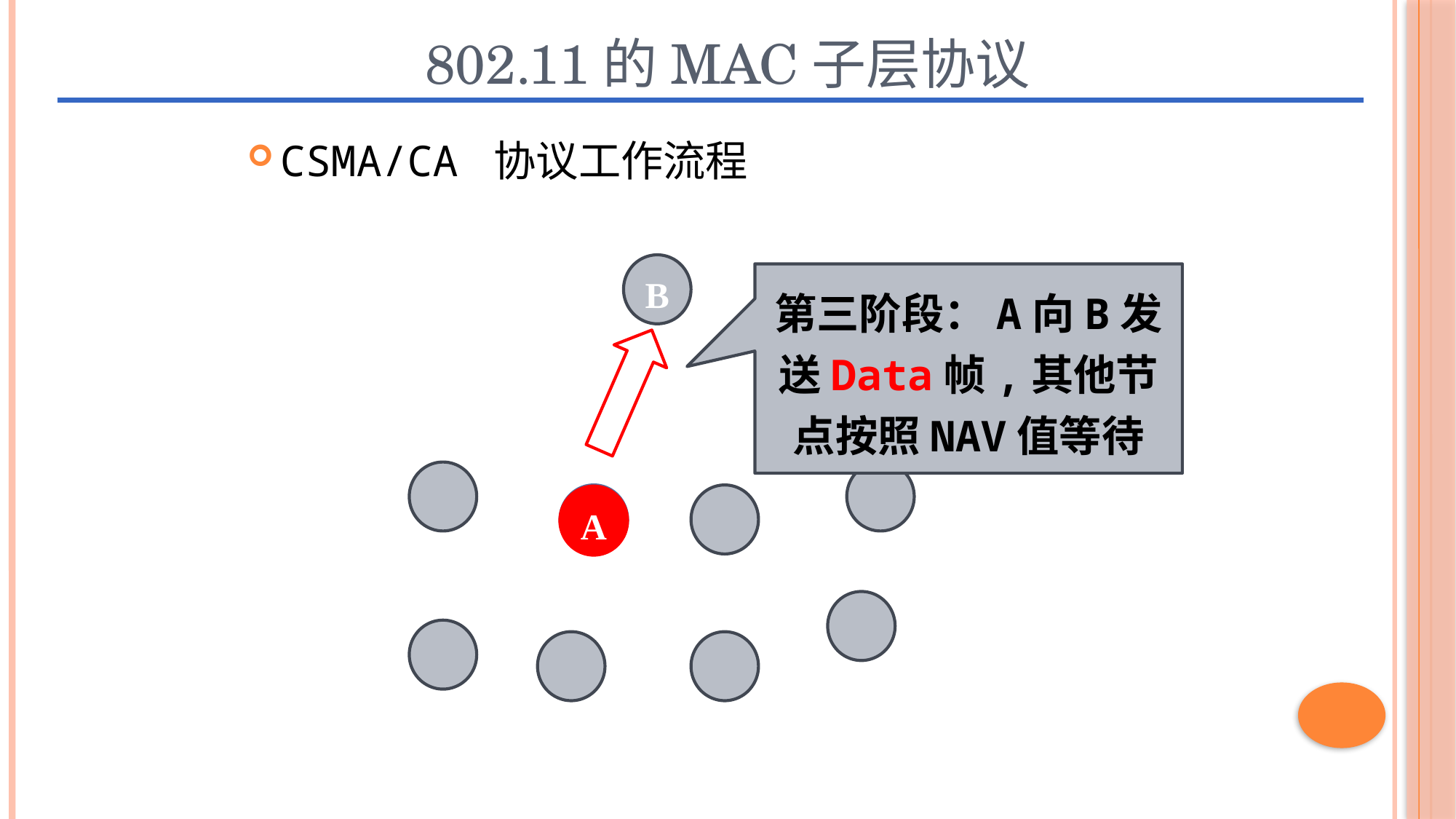

# 802.11的MAC子层协议
二、CSMA/CA协议
CSMA/CA 协议工作流程
B
第三阶段：A向B发送Data帧,其他节点按照NAV值等待

A